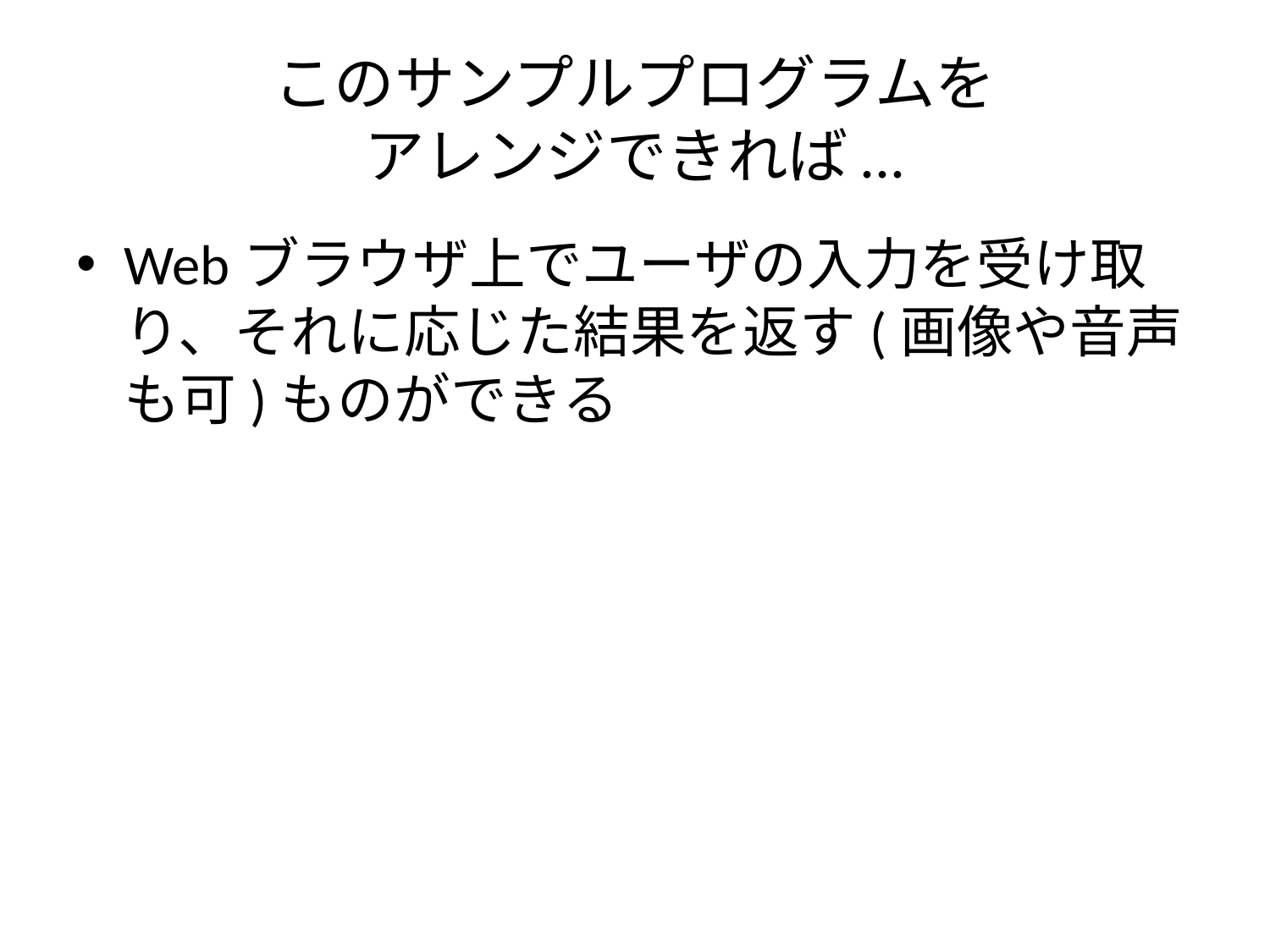

# このサンプルプログラムを アレンジできれば...
Webブラウザ上でユーザの入力を受け取り、それに応じた結果を返す(画像や音声も可)ものができる